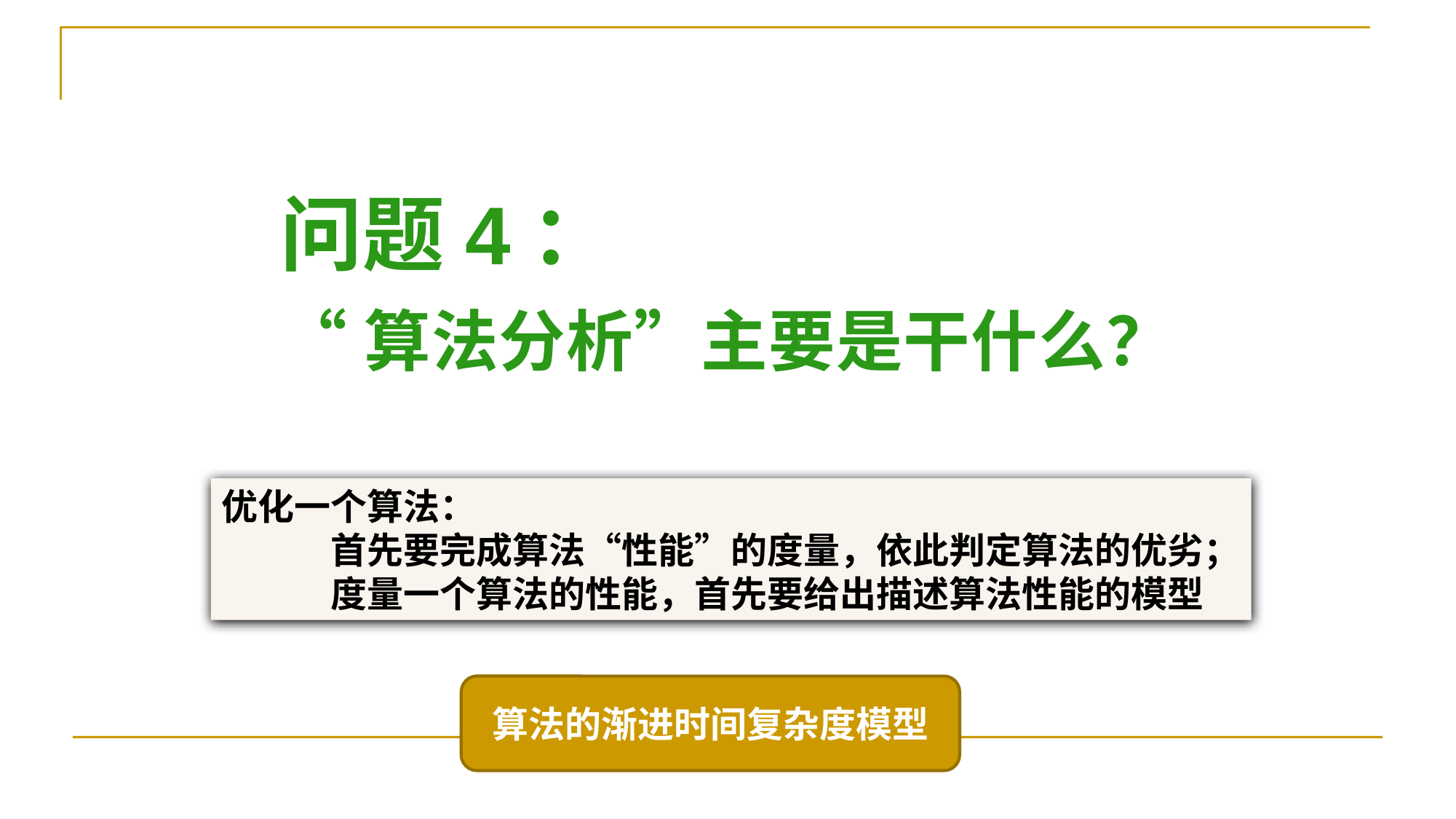

问题4：
“算法分析”主要是干什么？
优化一个算法：
	首先要完成算法“性能”的度量，依此判定算法的优劣；
	度量一个算法的性能，首先要给出描述算法性能的模型
算法的渐进时间复杂度模型